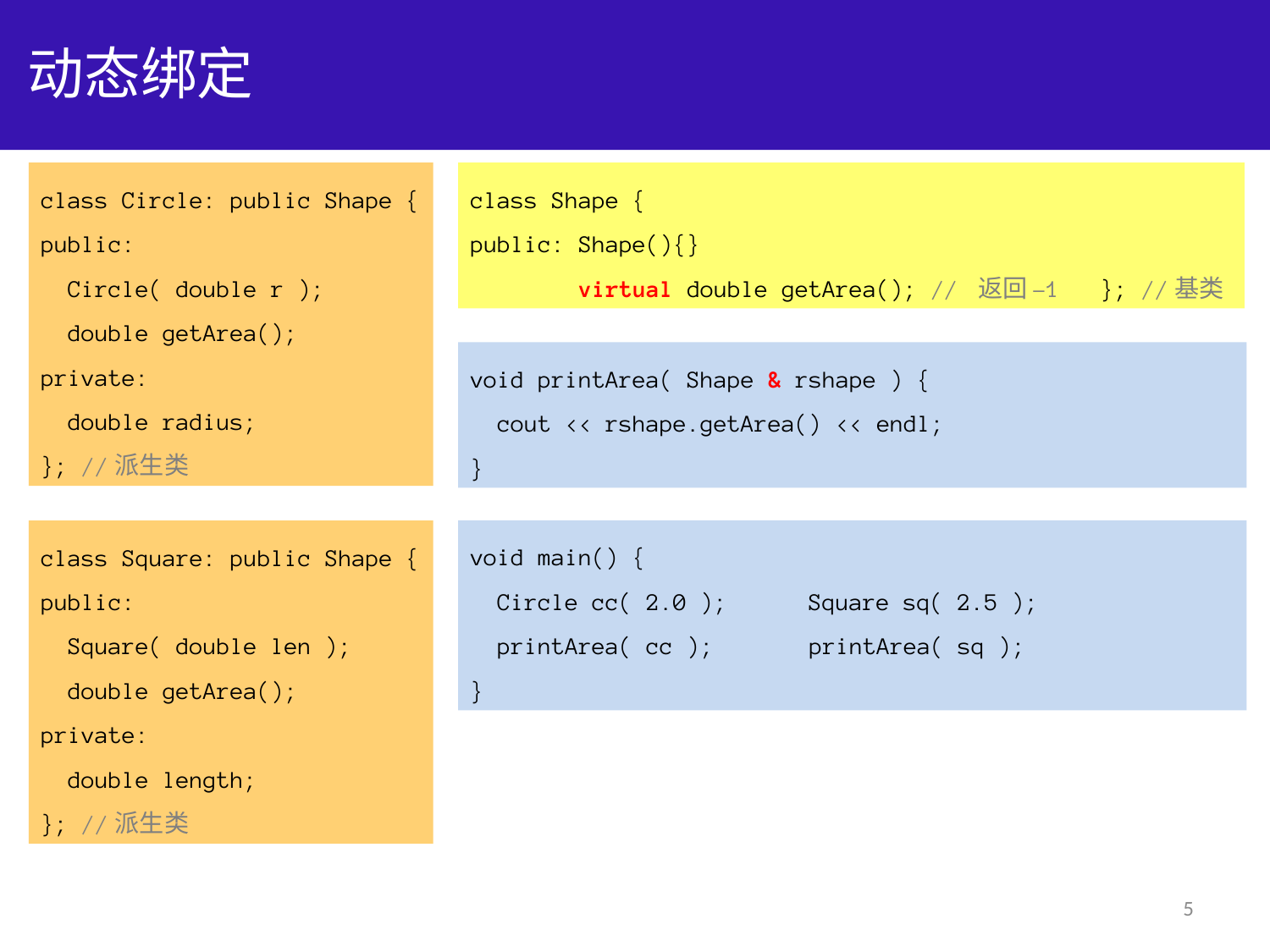

# 动态绑定
class Circle: public Shape {
public:
  Circle( double r );
  double getArea();
private:
  double radius;
}; //派生类
class Shape {
public: Shape(){}
        virtual double getArea(); // 返回-1   }; //基类
void printArea( Shape & rshape ) {
  cout << rshape.getArea() << endl;
}
void main() {
  Circle cc( 2.0 );      Square sq( 2.5 );
  printArea( cc );       printArea( sq );
}
class Square: public Shape {
public:
  Square( double len );
  double getArea();
private:
  double length;
}; //派生类
5